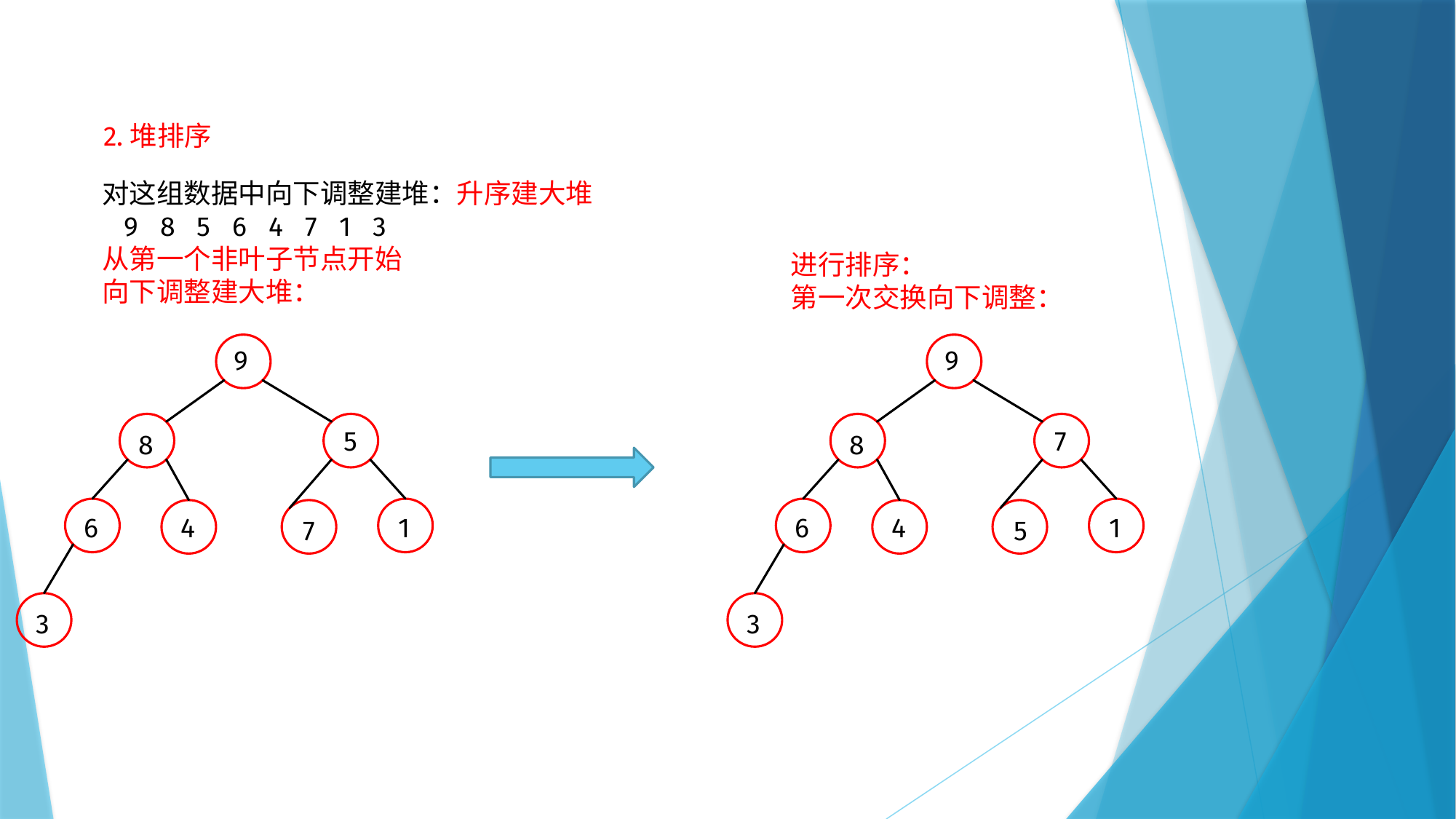

2.堆排序
对这组数据中向下调整建堆：升序建大堆
   9   8   5   6   4   7   1   3
从第一个非叶子节点开始
向下调整建大堆：
进行排序：
第一次交换向下调整：

9
9

5
7
8
8

6
4
1
6
4
1
7
5

3
3